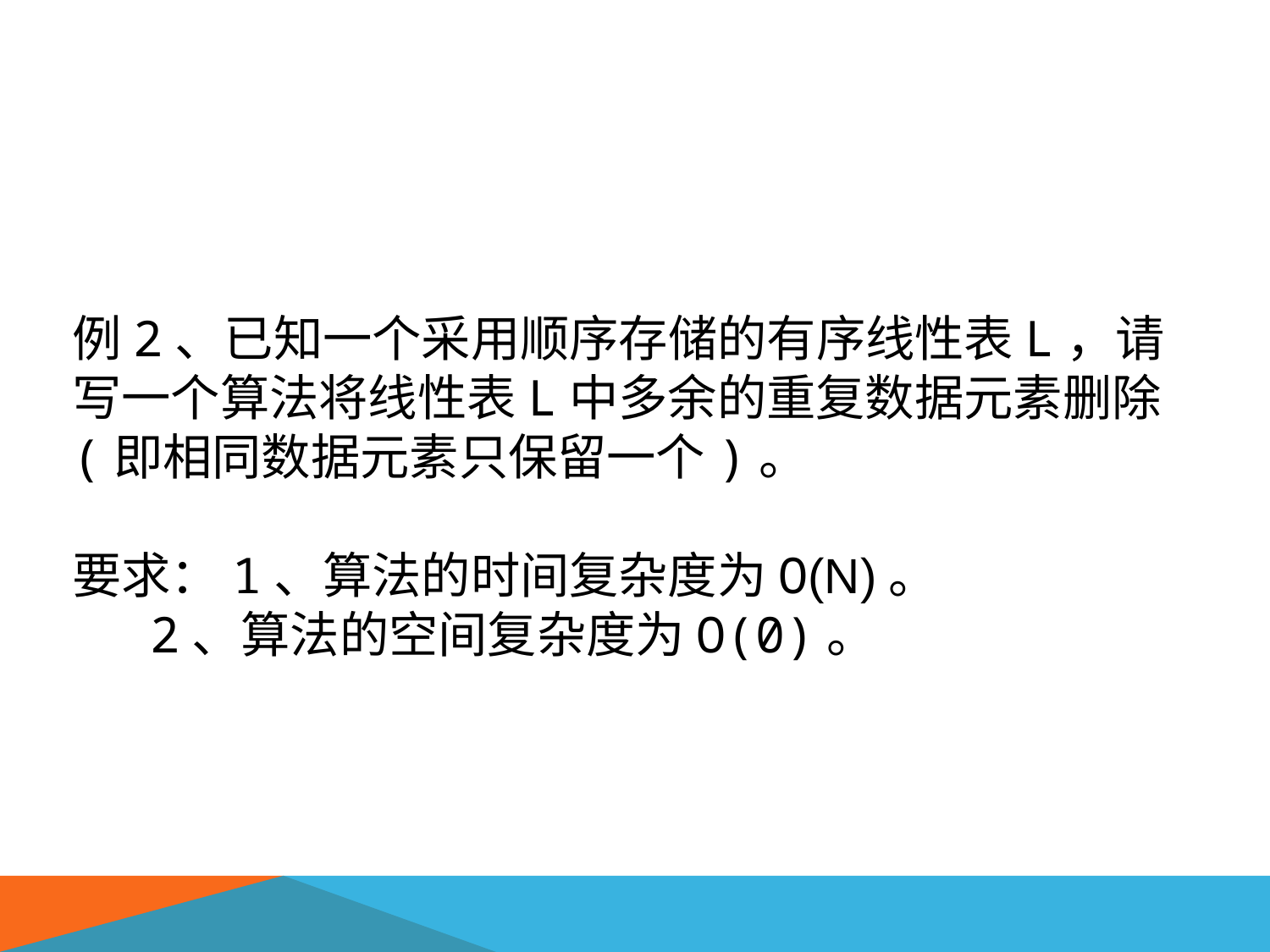

# 例2、已知一个采用顺序存储的有序线性表L，请写一个算法将线性表L中多余的重复数据元素删除(即相同数据元素只保留一个)。 要求：1、算法的时间复杂度为O(n)。 2、算法的空间复杂度为O(0)。